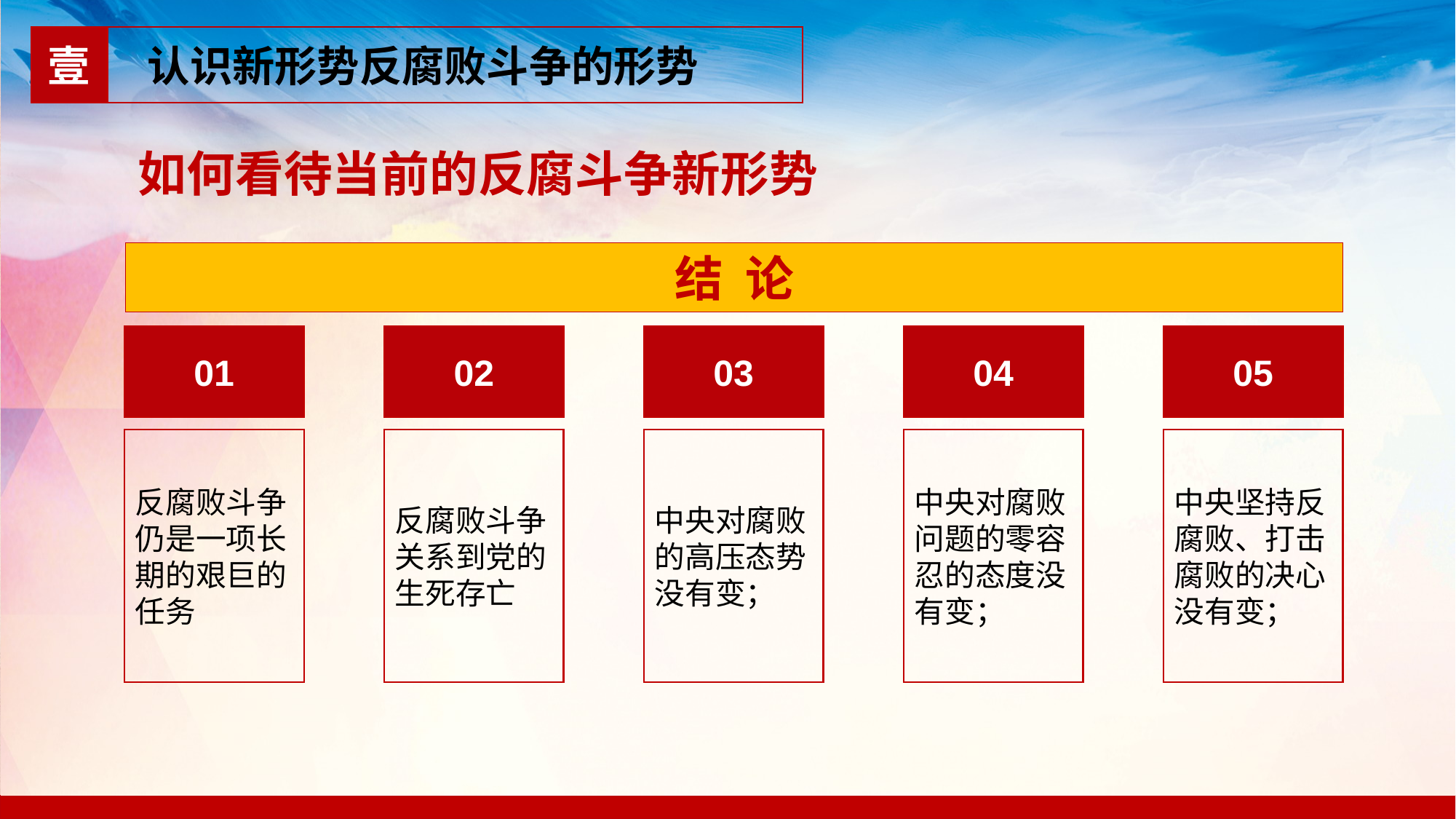

认识新形势反腐败斗争的形势
壹
如何看待当前的反腐斗争新形势
结  论
01
02
03
04
05
反腐败斗争仍是一项长期的艰巨的任务
反腐败斗争关系到党的生死存亡
中央对腐败的高压态势没有变；
中央对腐败问题的零容忍的态度没有变；
中央坚持反腐败、打击腐败的决心没有变；